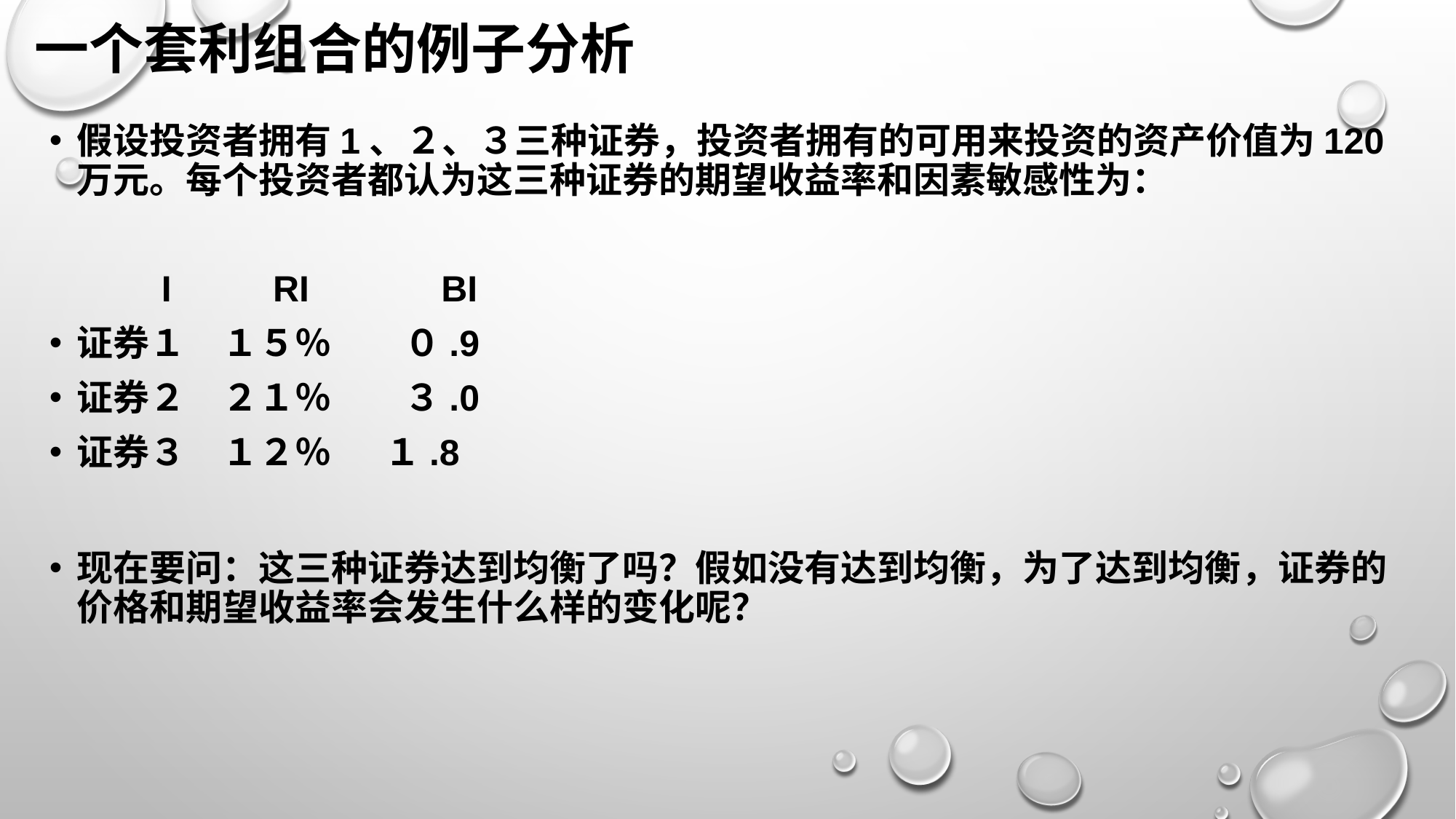

一个套利组合的例子分析
假设投资者拥有1、２、３三种证券，投资者拥有的可用来投资的资产价值为120万元。每个投资者都认为这三种证券的期望收益率和因素敏感性为：

           i          ri             bi
证券１　１５％　　０.9
证券２　２１％　　３.0
证券３　１２％　  １.8

现在要问：这三种证券达到均衡了吗？假如没有达到均衡，为了达到均衡，证券的价格和期望收益率会发生什么样的变化呢？